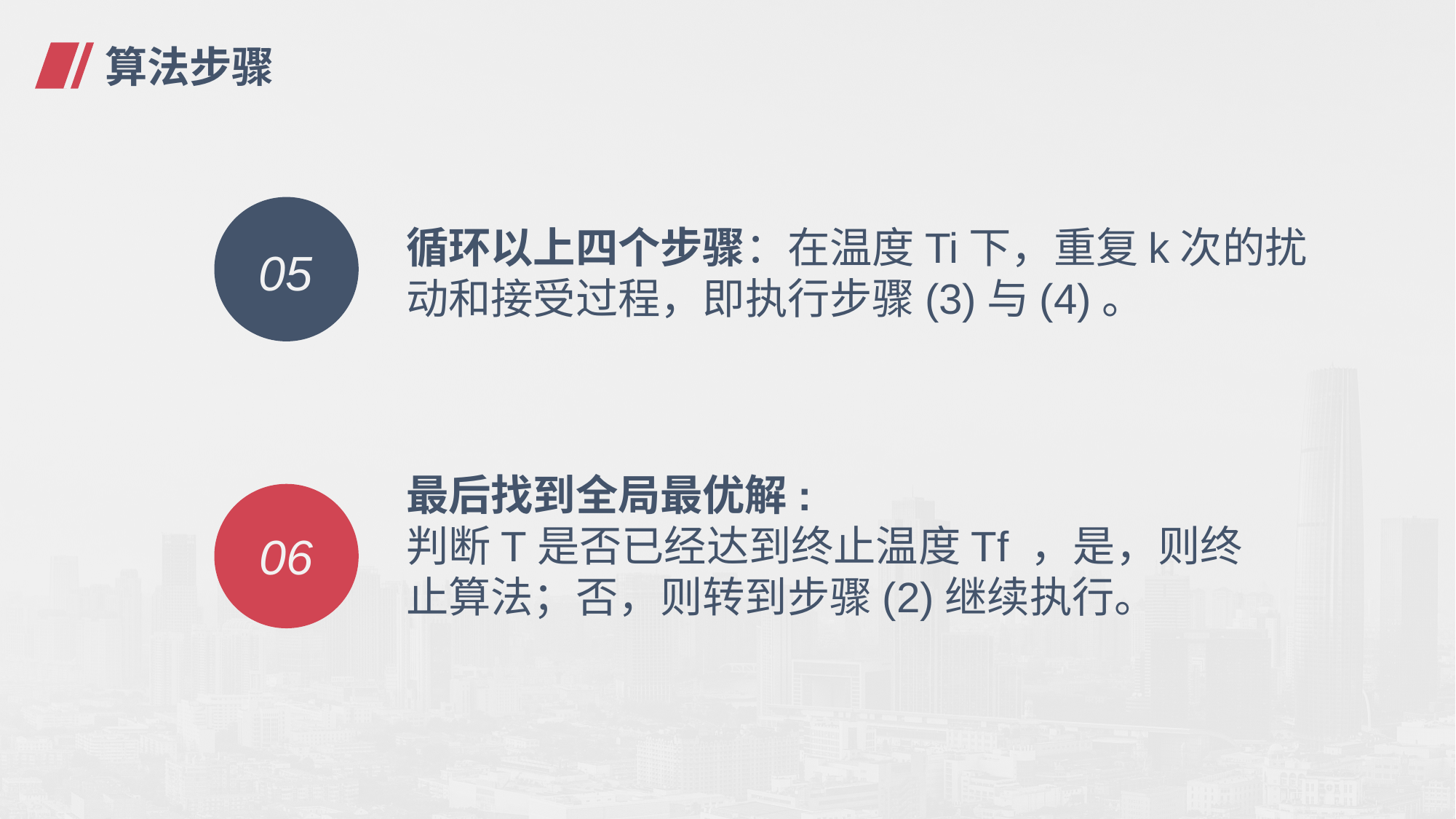

# 算法步骤

循环以上四个步骤：在温度Ti下，重复k次的扰动和接受过程，即执行步骤(3)与(4)。
05
最后找到全局最优解:
判断T是否已经达到终止温度Tf ，是，则终止算法；否，则转到步骤(2)继续执行。

06